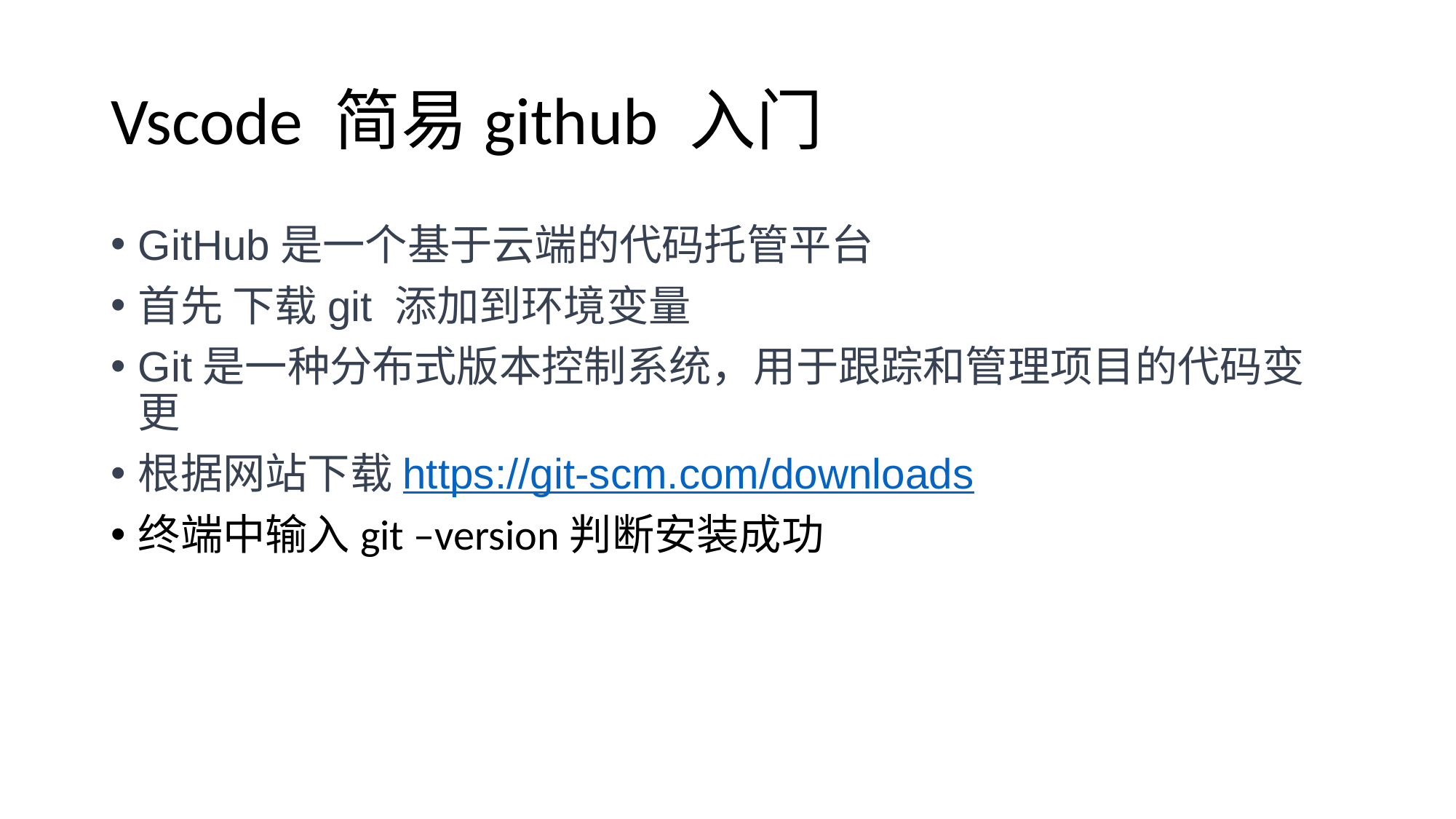

# Vscode 简易github 入门
GitHub是一个基于云端的代码托管平台
首先 下载git 添加到环境变量
Git是一种分布式版本控制系统，用于跟踪和管理项目的代码变更
根据网站下载https://git-scm.com/downloads
终端中输入git –version判断安装成功